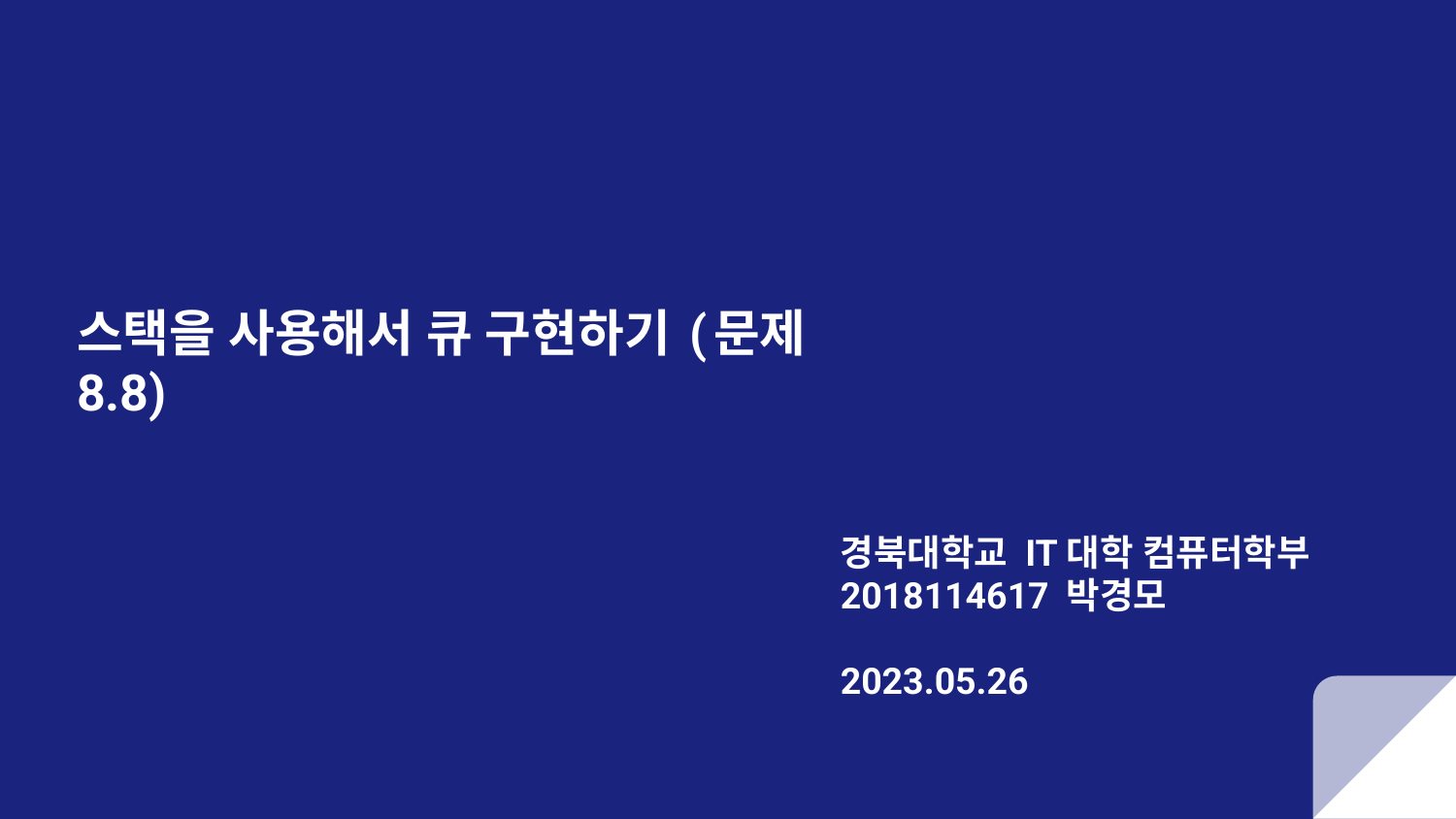

# 스택을 사용해서 큐 구현하기 (문제 8.8)
경북대학교 IT대학 컴퓨터학부
2018114617 박경모

2023.05.26